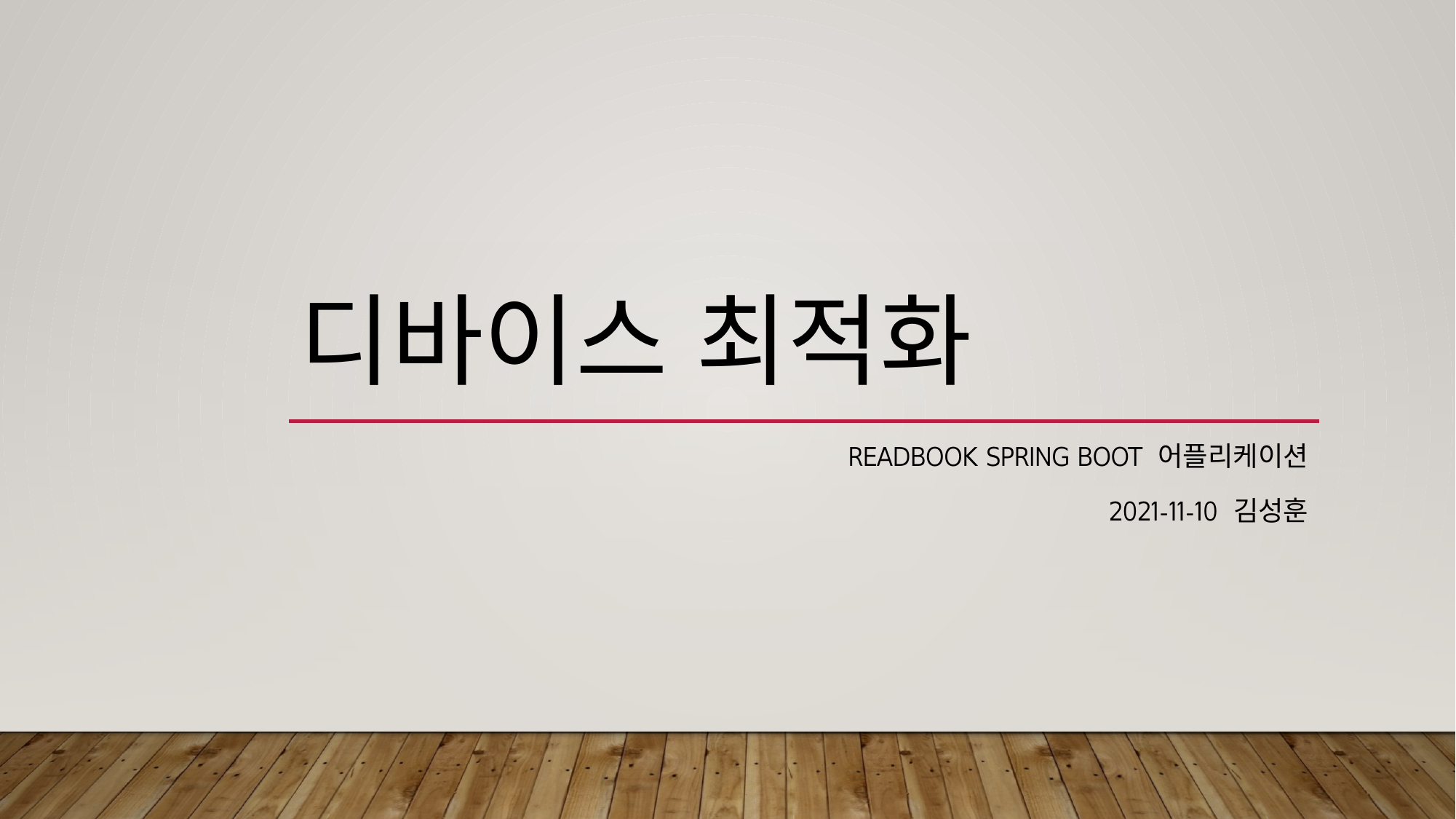

# 디바이스 최적화
ReadBook Spring Boot 어플리케이션
2021-11-10 김성훈